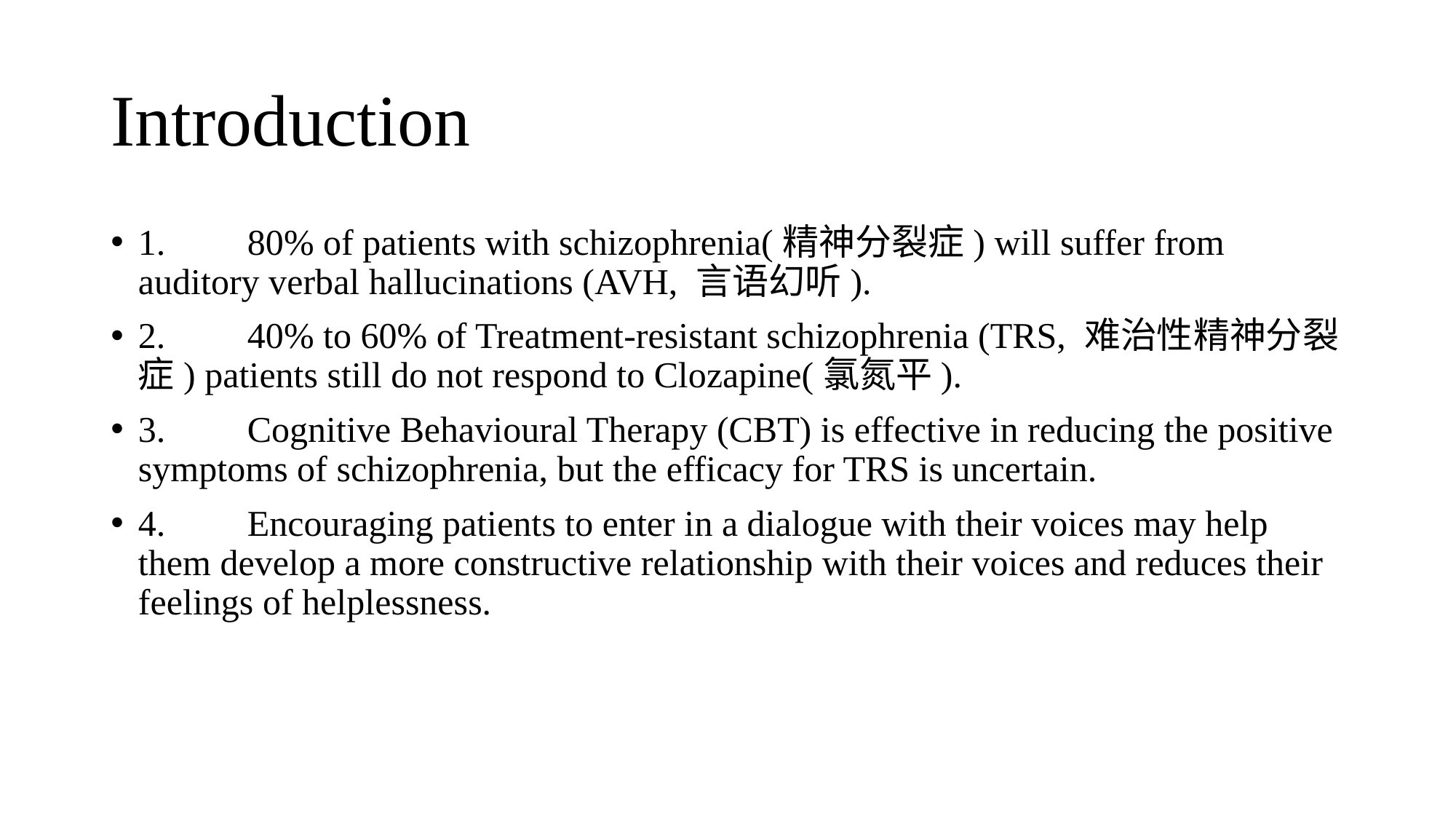

# Introduction
1.	80% of patients with schizophrenia(精神分裂症) will suffer from auditory verbal hallucinations (AVH, 言语幻听).
2.	40% to 60% of Treatment-resistant schizophrenia (TRS, 难治性精神分裂症) patients still do not respond to Clozapine(氯氮平).
3.	Cognitive Behavioural Therapy (CBT) is effective in reducing the positive symptoms of schizophrenia, but the efficacy for TRS is uncertain.
4.	Encouraging patients to enter in a dialogue with their voices may help them develop a more constructive relationship with their voices and reduces their feelings of helplessness.